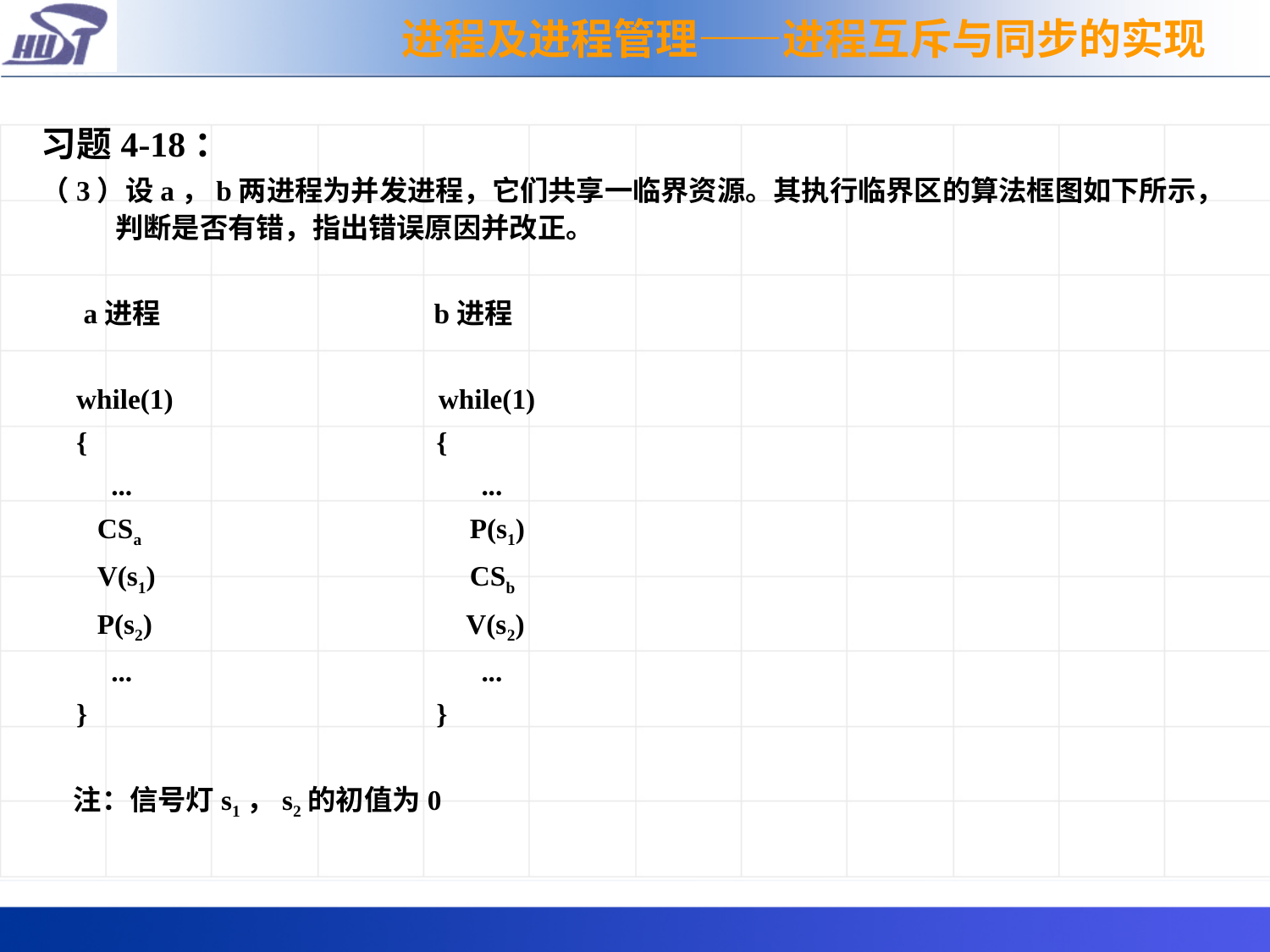

进程及进程管理——进程互斥与同步的实现
习题4-18：
（3）设a，b两进程为并发进程，它们共享一临界资源。其执行临界区的算法框图如下所示，判断是否有错，指出错误原因并改正。

      a进程                                          b进程

     while(1)                                      while(1)
     {                                                  {
          ...                                                  ...
        CSa                                               P(s1)
        V(s1)                                             CSb
        P(s2)                                             V(s2)
          ...                                                  ...
     }                                                  }

    注：信号灯s1，s2的初值为0